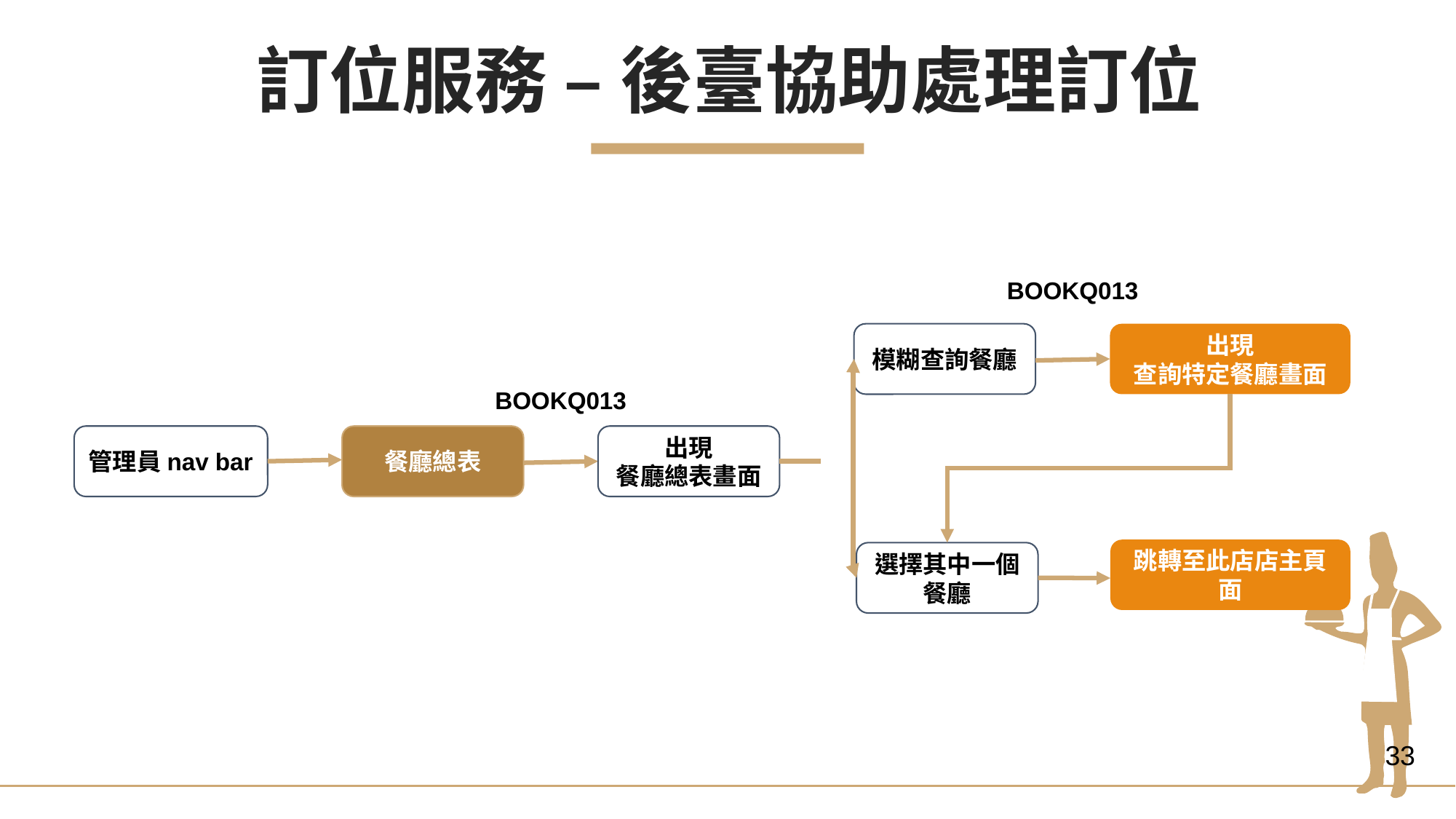

訂位服務 – 後臺協助處理訂位
BOOKQ013
模糊查詢餐廳
出現
查詢特定餐廳畫面
BOOKQ013
管理員nav bar
餐廳總表
出現
餐廳總表畫面
跳轉至此店店主頁面
選擇其中一個餐廳
33